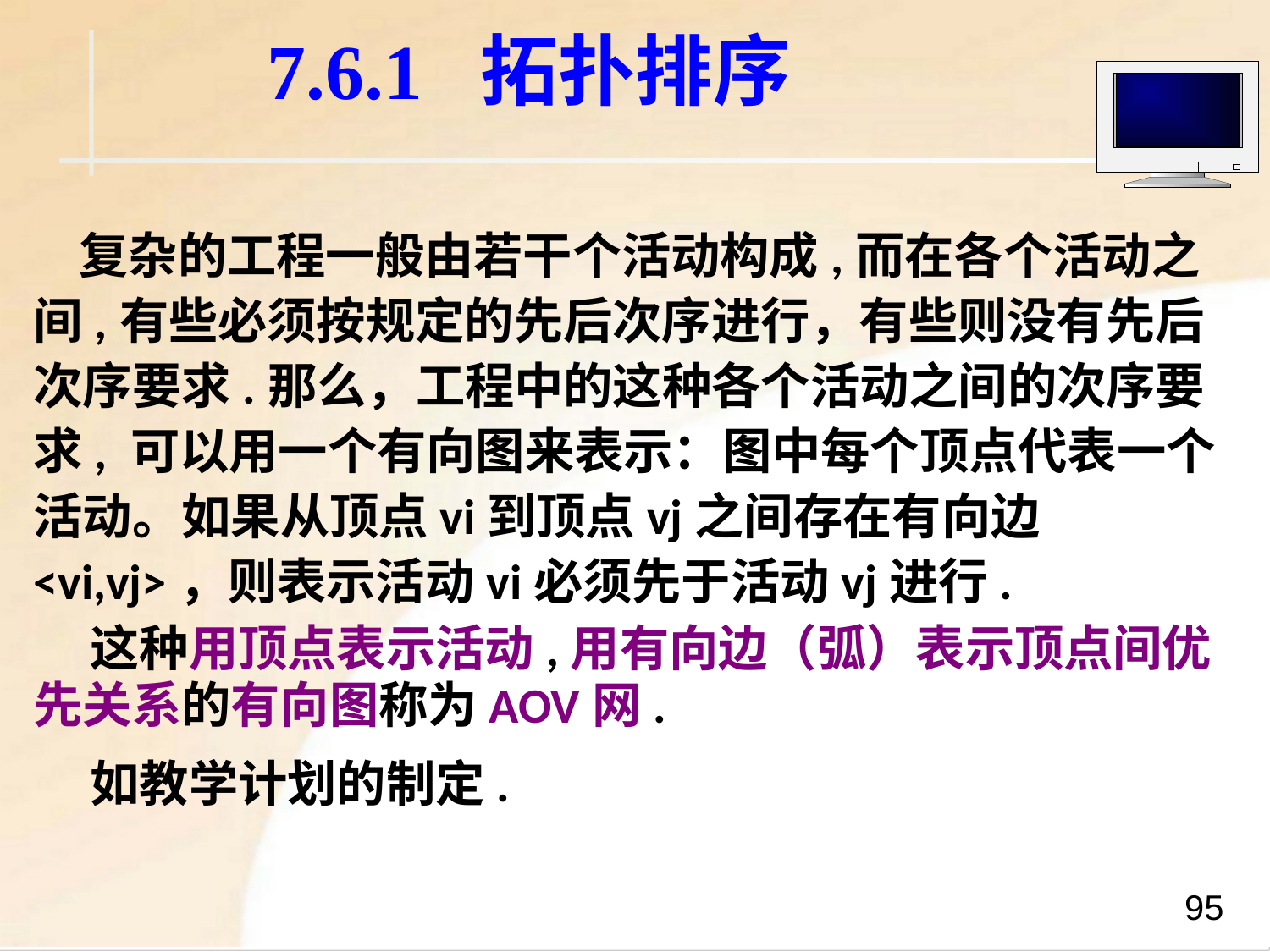

# 7.6.1  拓扑排序

   复杂的工程一般由若干个活动构成,而在各个活动之间,有些必须按规定的先后次序进行，有些则没有先后次序要求.那么，工程中的这种各个活动之间的次序要求, 可以用一个有向图来表示：图中每个顶点代表一个活动。如果从顶点vi到顶点vj之间存在有向边<vi,vj>，则表示活动vi必须先于活动vj进行.
    这种用顶点表示活动,用有向边（弧）表示顶点间优先关系的有向图称为AOV网.
    如教学计划的制定.